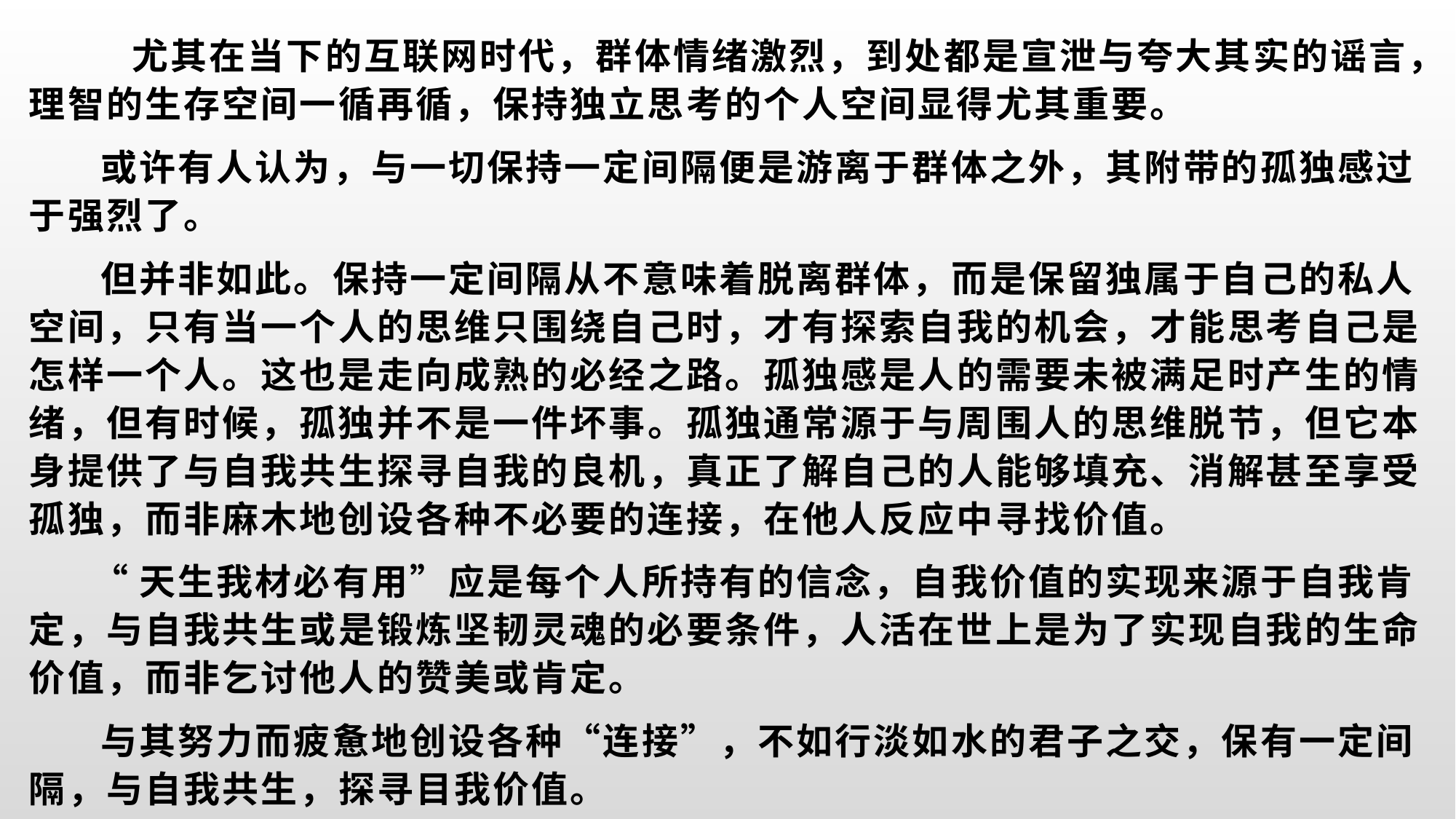

尤其在当下的互联网时代，群体情绪激烈，到处都是宣泄与夸大其实的谣言，理智的生存空间一循再循，保持独立思考的个人空间显得尤其重要。
      或许有人认为，与一切保持一定间隔便是游离于群体之外，其附带的孤独感过于强烈了。
      但并非如此。保持一定间隔从不意味着脱离群体，而是保留独属于自己的私人空间，只有当一个人的思维只围绕自己时，才有探索自我的机会，才能思考自己是怎样一个人。这也是走向成熟的必经之路。孤独感是人的需要未被满足时产生的情绪，但有时候，孤独并不是一件坏事。孤独通常源于与周围人的思维脱节，但它本身提供了与自我共生探寻自我的良机，真正了解自己的人能够填充、消解甚至享受孤独，而非麻木地创设各种不必要的连接，在他人反应中寻找价值。
      “天生我材必有用”应是每个人所持有的信念，自我价值的实现来源于自我肯定，与自我共生或是锻炼坚韧灵魂的必要条件，人活在世上是为了实现自我的生命价值，而非乞讨他人的赞美或肯定。
      与其努力而疲惫地创设各种“连接”，不如行淡如水的君子之交，保有一定间隔，与自我共生，探寻目我价值。